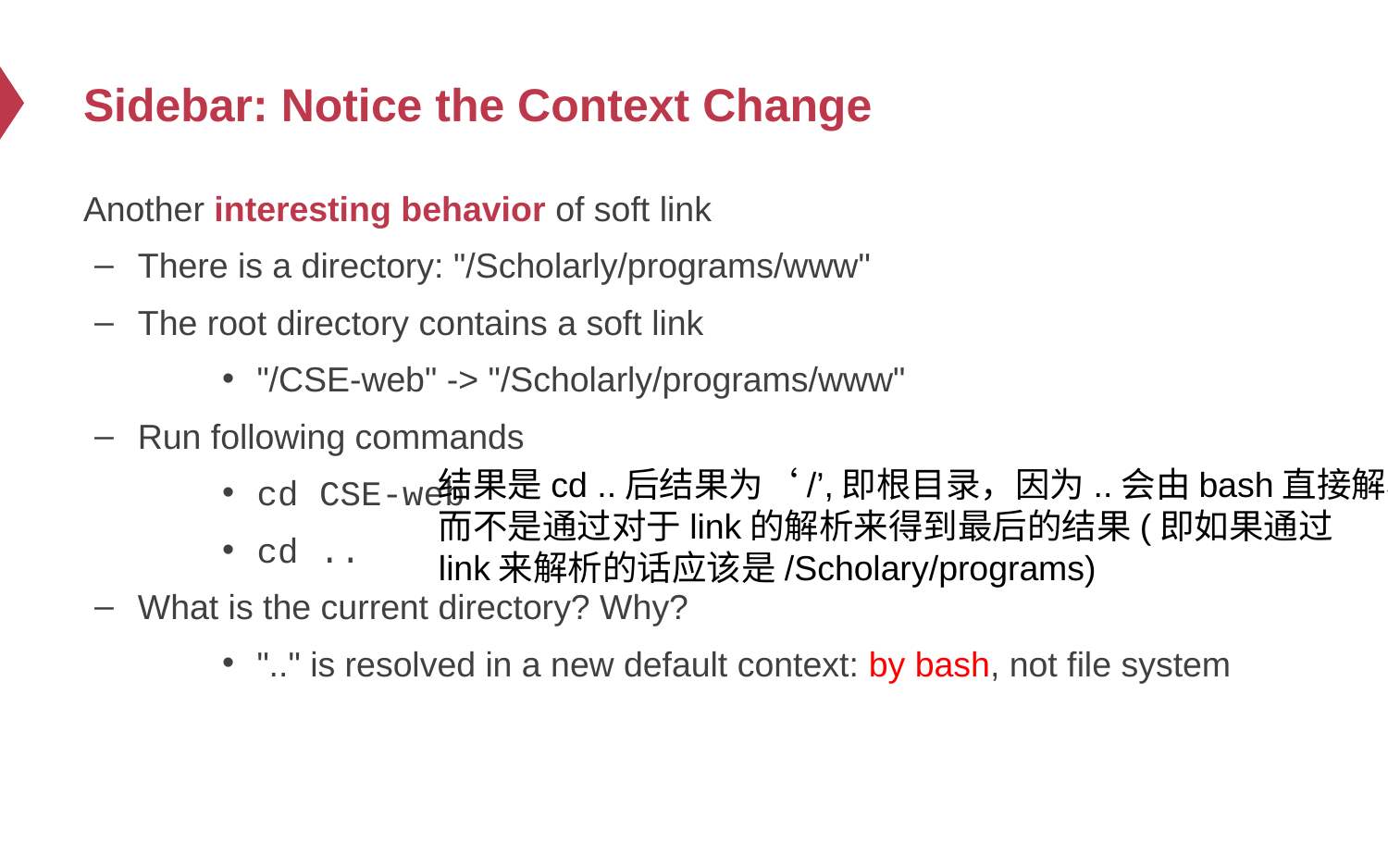

# Sidebar: Notice the Context Change
Another interesting behavior of soft link
There is a directory: "/Scholarly/programs/www"
The root directory contains a soft link
"/CSE-web" -> "/Scholarly/programs/www"
Run following commands
cd CSE-web
cd ..
What is the current directory? Why?
".." is resolved in a new default context: by bash, not file system

结果是cd ..后结果为‘/’,即根目录，因为..会由bash直接解析
而不是通过对于link的解析来得到最后的结果(即如果通过
link来解析的话应该是/Scholary/programs)
44